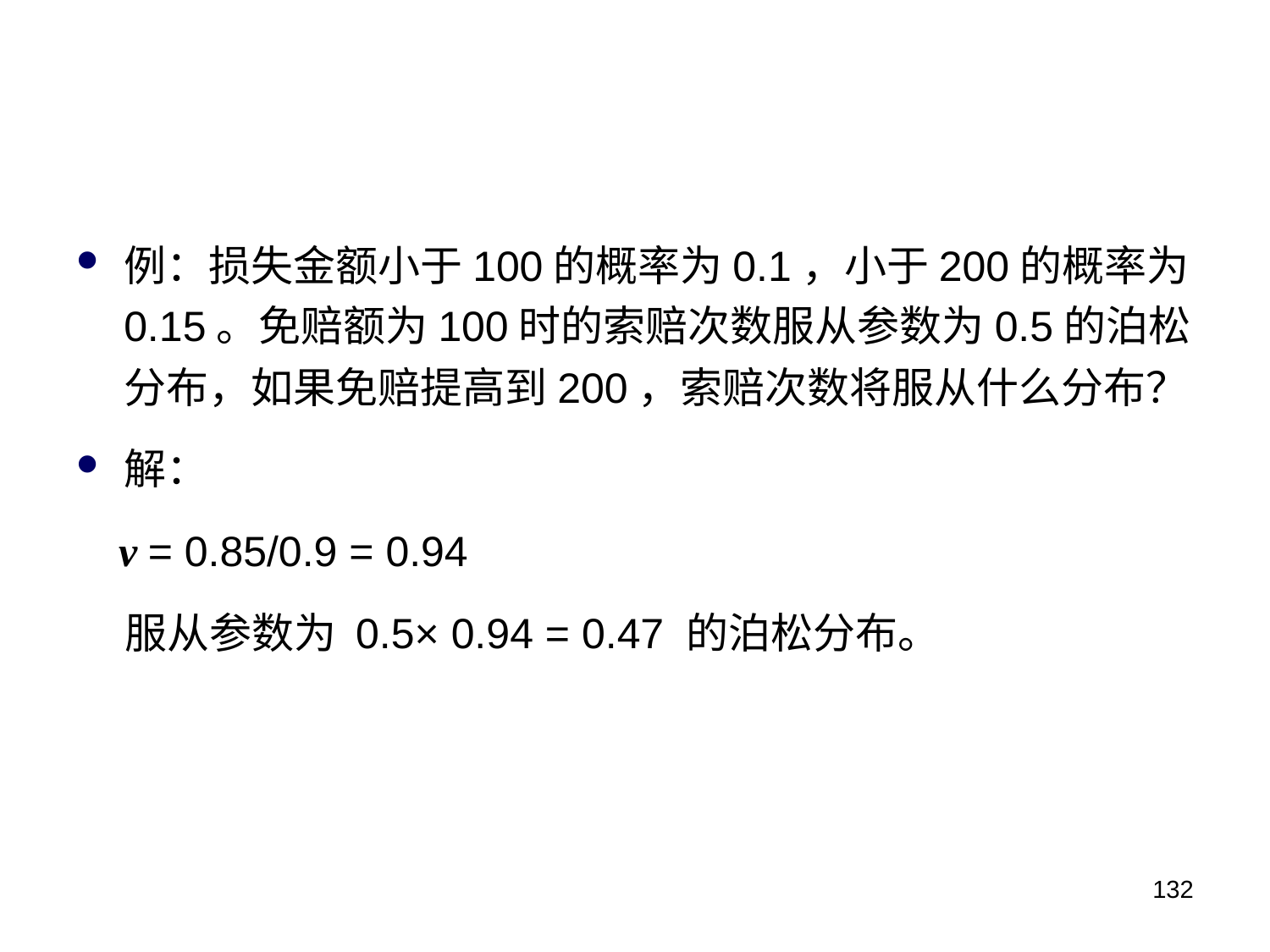

例：损失金额小于100的概率为0.1，小于200的概率为0.15。免赔额为100时的索赔次数服从参数为0.5的泊松分布，如果免赔提高到200，索赔次数将服从什么分布？
解：
    v = 0.85/0.9 = 0.94
    服从参数为 0.5× 0.94 = 0.47 的泊松分布。
132